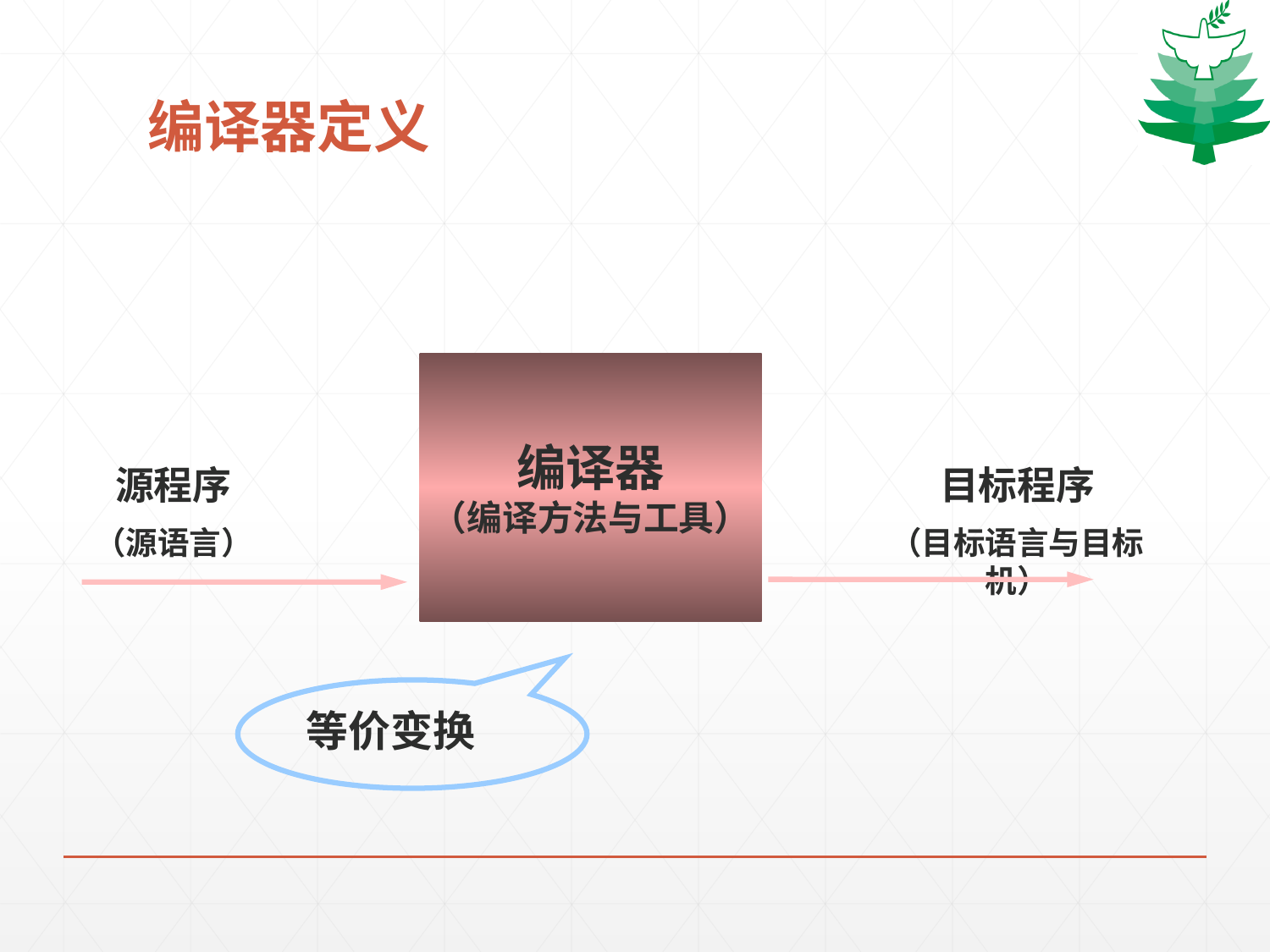

# 编译器定义

编译器
（编译方法与工具）
源程序
（源语言）
目标程序
（目标语言与目标机）

等价变换